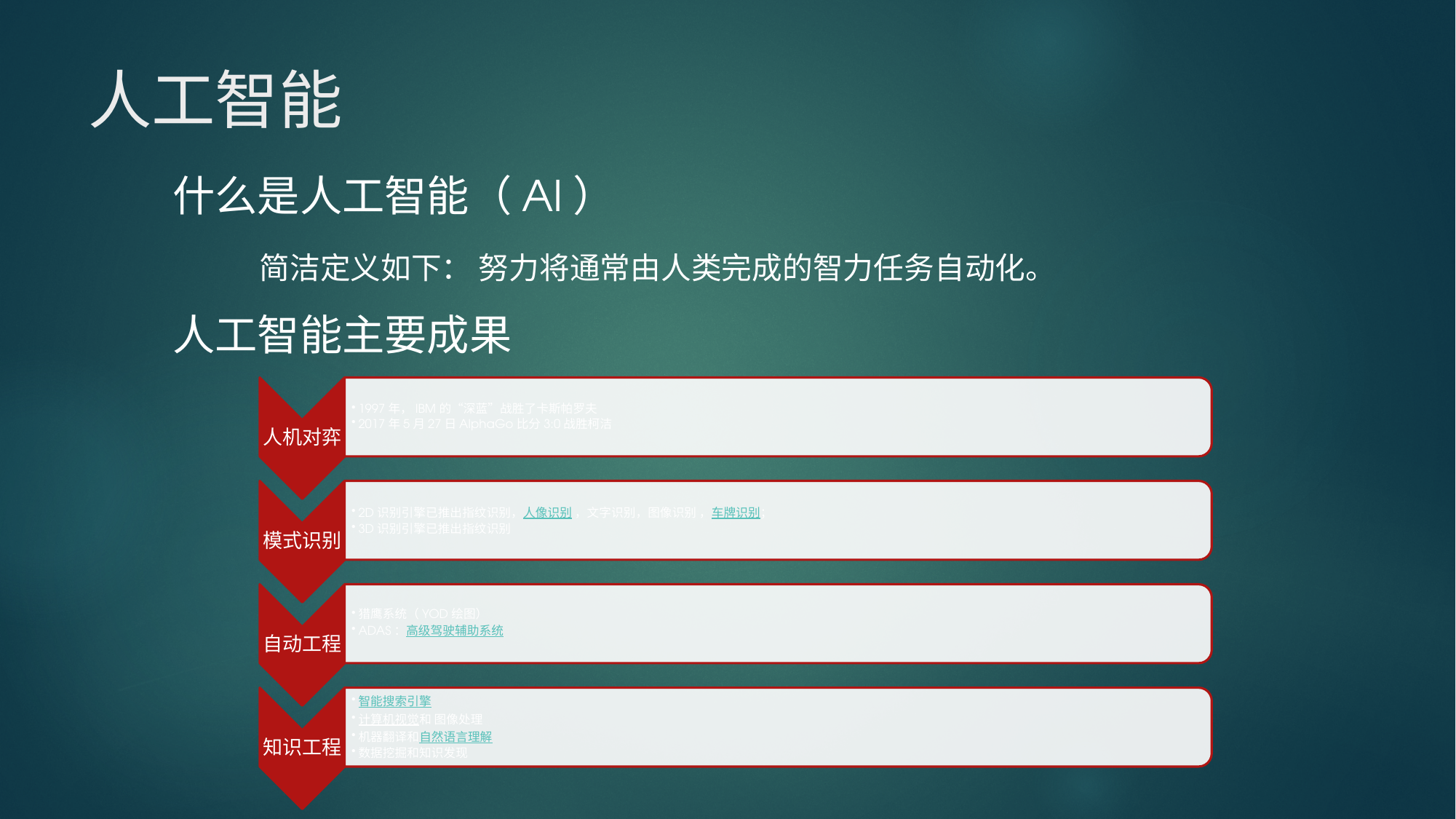

# 人工智能
什么是人工智能（AI）
简洁定义如下： 努力将通常由人类完成的智力任务自动化。
人工智能主要成果
人机对弈
1997年，IBM的“深蓝”战胜了卡斯帕罗夫
2017年5月27日AlphaGo比分3:0战胜柯洁
模式识别
2D识别引擎已推出指纹识别，人像识别 ，文字识别，图像识别 ，车牌识别；
3D识别引擎已推出指纹识别
自动工程
猎鹰系统（YOD绘图）
ADAS：高级驾驶辅助系统
知识工程
智能搜索引擎
计算机视觉和 图像处理
机器翻译和自然语言理解
数据挖掘和知识发现